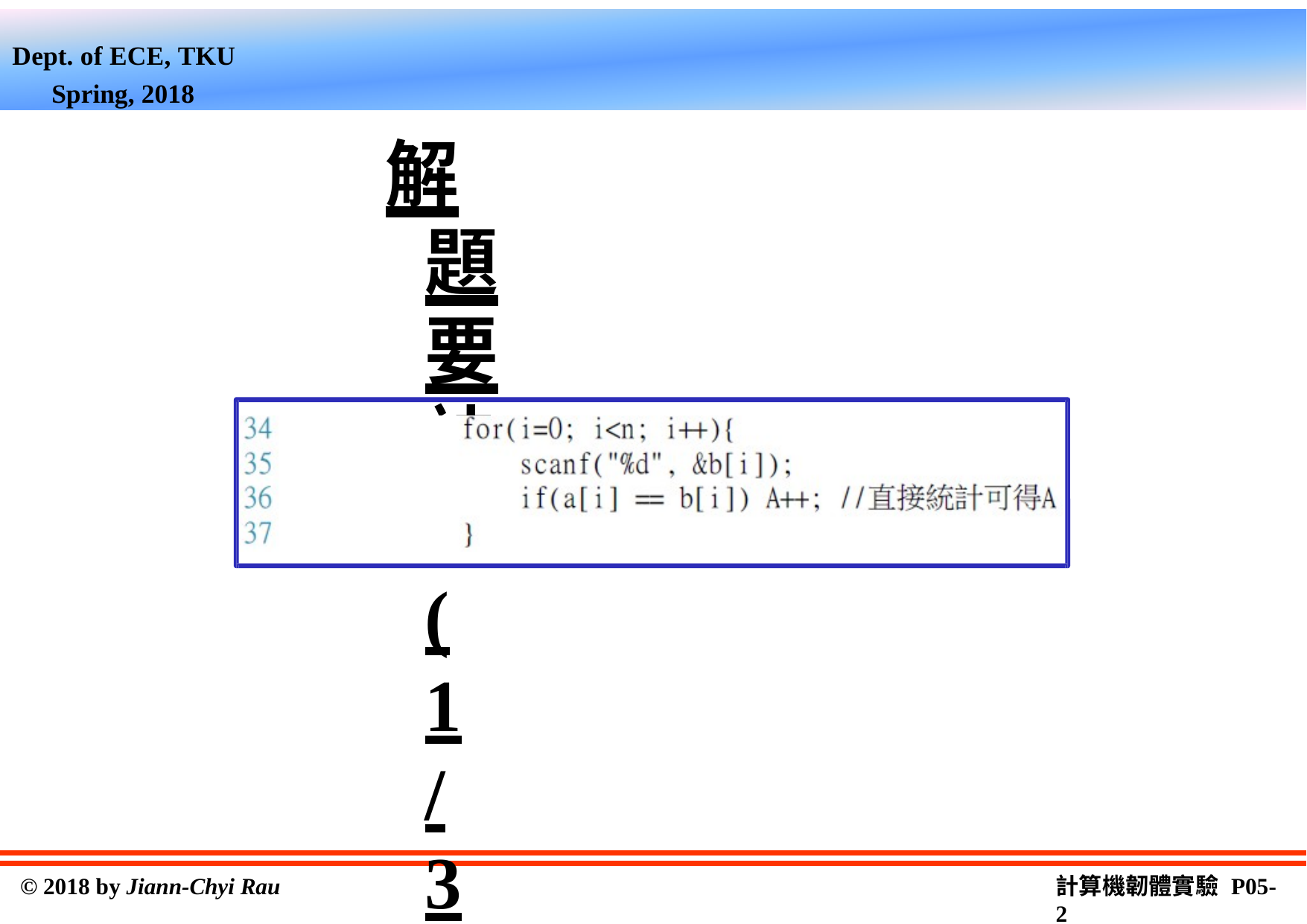

Dept. of ECE, TKU Spring, 2018
解題要訣 (1/3)

‧直接比較統計可得A

計算機韌體實驗 P05-2
© 2018 by Jiann-Chyi Rau